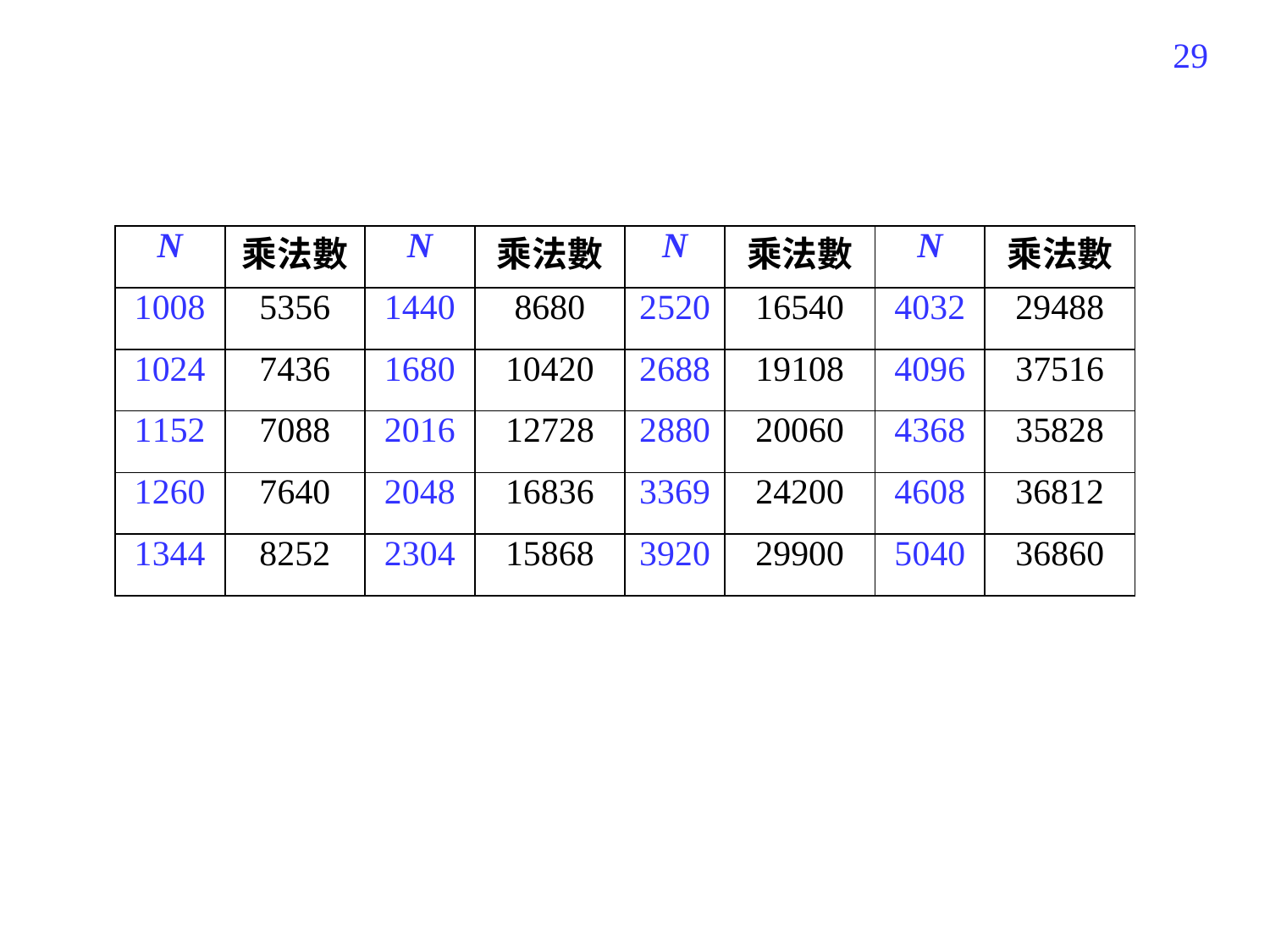

29
| N | 乘法數 | N | 乘法數 | N | 乘法數 | N | 乘法數 |
| --- | --- | --- | --- | --- | --- | --- | --- |
| 1008 | 5356 | 1440 | 8680 | 2520 | 16540 | 4032 | 29488 |
| 1024 | 7436 | 1680 | 10420 | 2688 | 19108 | 4096 | 37516 |
| 1152 | 7088 | 2016 | 12728 | 2880 | 20060 | 4368 | 35828 |
| 1260 | 7640 | 2048 | 16836 | 3369 | 24200 | 4608 | 36812 |
| 1344 | 8252 | 2304 | 15868 | 3920 | 29900 | 5040 | 36860 |